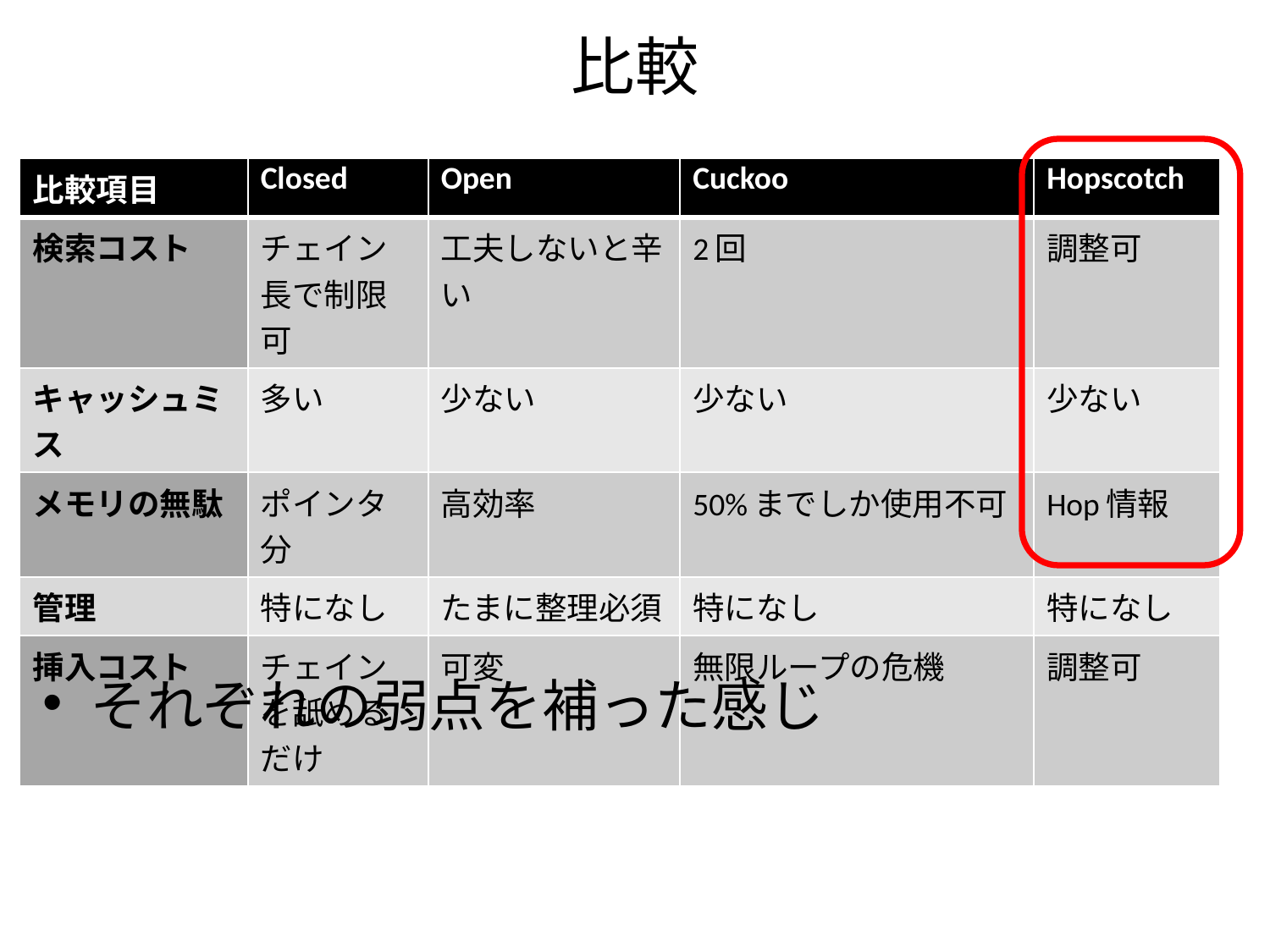

# 比較

| 比較項目 | Closed | Open | Cuckoo | Hopscotch |
| --- | --- | --- | --- | --- |
| 検索コスト | チェイン長で制限可 | 工夫しないと辛い | 2回 | 調整可 |
| キャッシュミス | 多い | 少ない | 少ない | 少ない |
| メモリの無駄 | ポインタ分 | 高効率 | 50%までしか使用不可 | Hop情報 |
| 管理 | 特になし | たまに整理必須 | 特になし | 特になし |
| 挿入コスト | チェインを舐めるだけ | 可変 | 無限ループの危機 | 調整可 |
それぞれの弱点を補った感じ